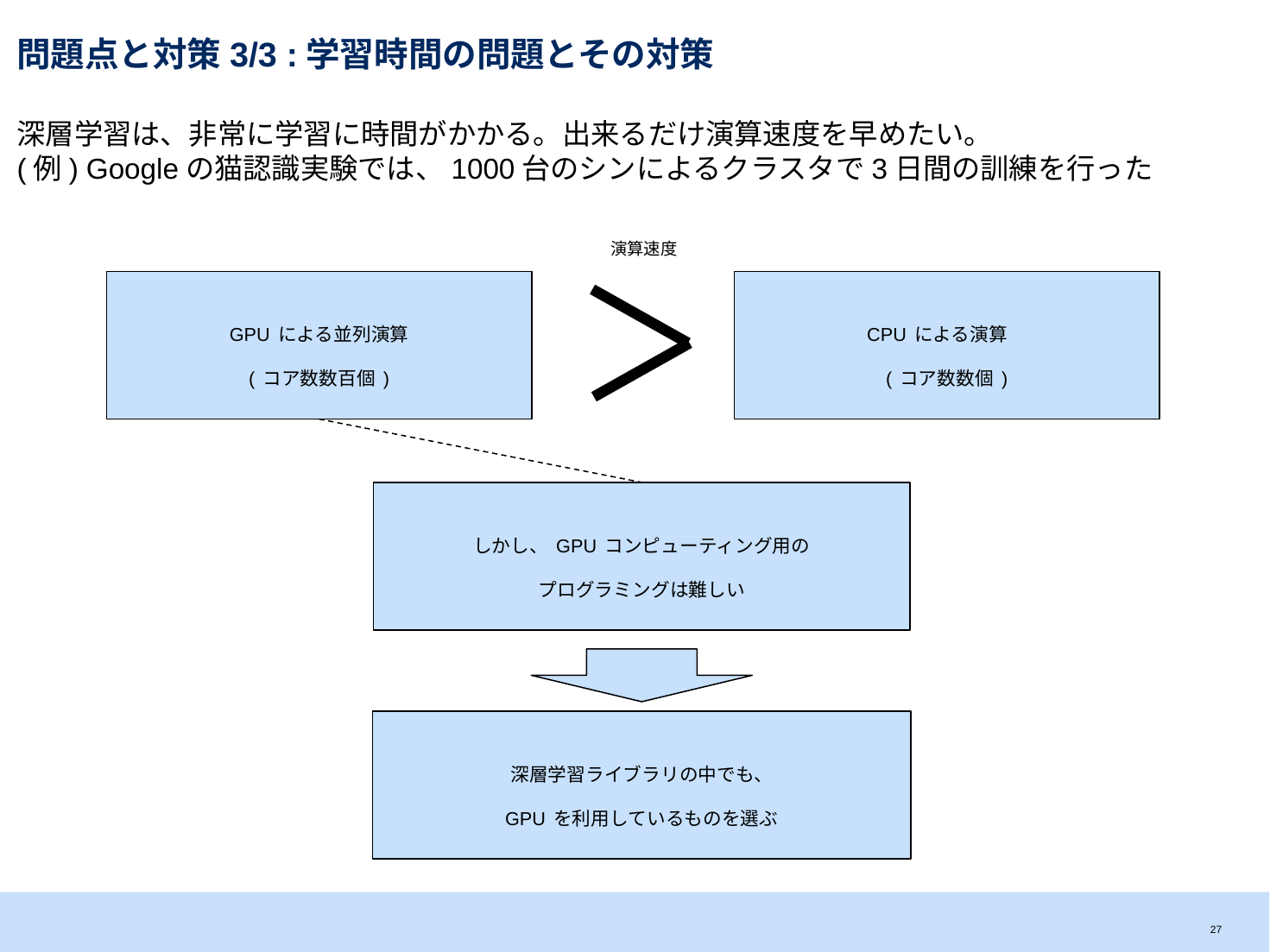

# 問題点と対策3/3 :学習時間の問題とその対策
深層学習は、非常に学習に時間がかかる。出来るだけ演算速度を早めたい。
(例) Googleの猫認識実験では、1000台のシンによるクラスタで3日間の訓練を行った
演算速度
GPUによる並列演算
(コア数数百個)
CPUによる演算
(コア数数個)
しかし、GPUコンピューティング用の
プログラミングは難しい

深層学習ライブラリの中でも、
GPUを利用しているものを選ぶ
27